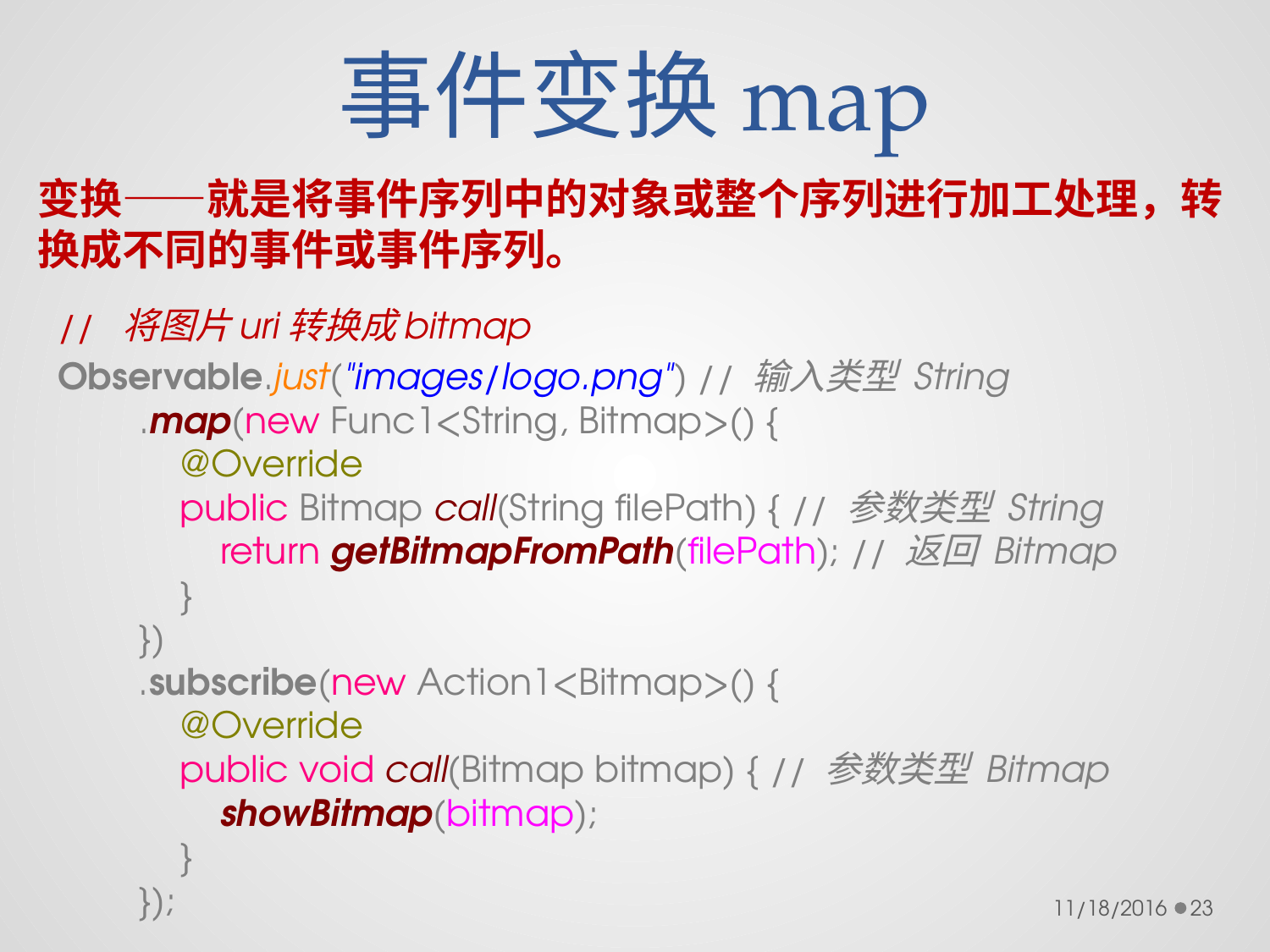

# 事件变换map
变换——就是将事件序列中的对象或整个序列进行加工处理，转换成不同的事件或事件序列。
//  将图片uri转换成bitmap
Observable.just("images/logo.png") // 输入类型 String
        .map(new Func1<String, Bitmap>() {
            @Override
            public Bitmap call(String filePath) { // 参数类型 String
                return getBitmapFromPath(filePath); // 返回 Bitmap
            }
        })
        .subscribe(new Action1<Bitmap>() {
            @Override
            public void call(Bitmap bitmap) { // 参数类型 Bitmap
                showBitmap(bitmap);
            }
        });
11/18/2016
23